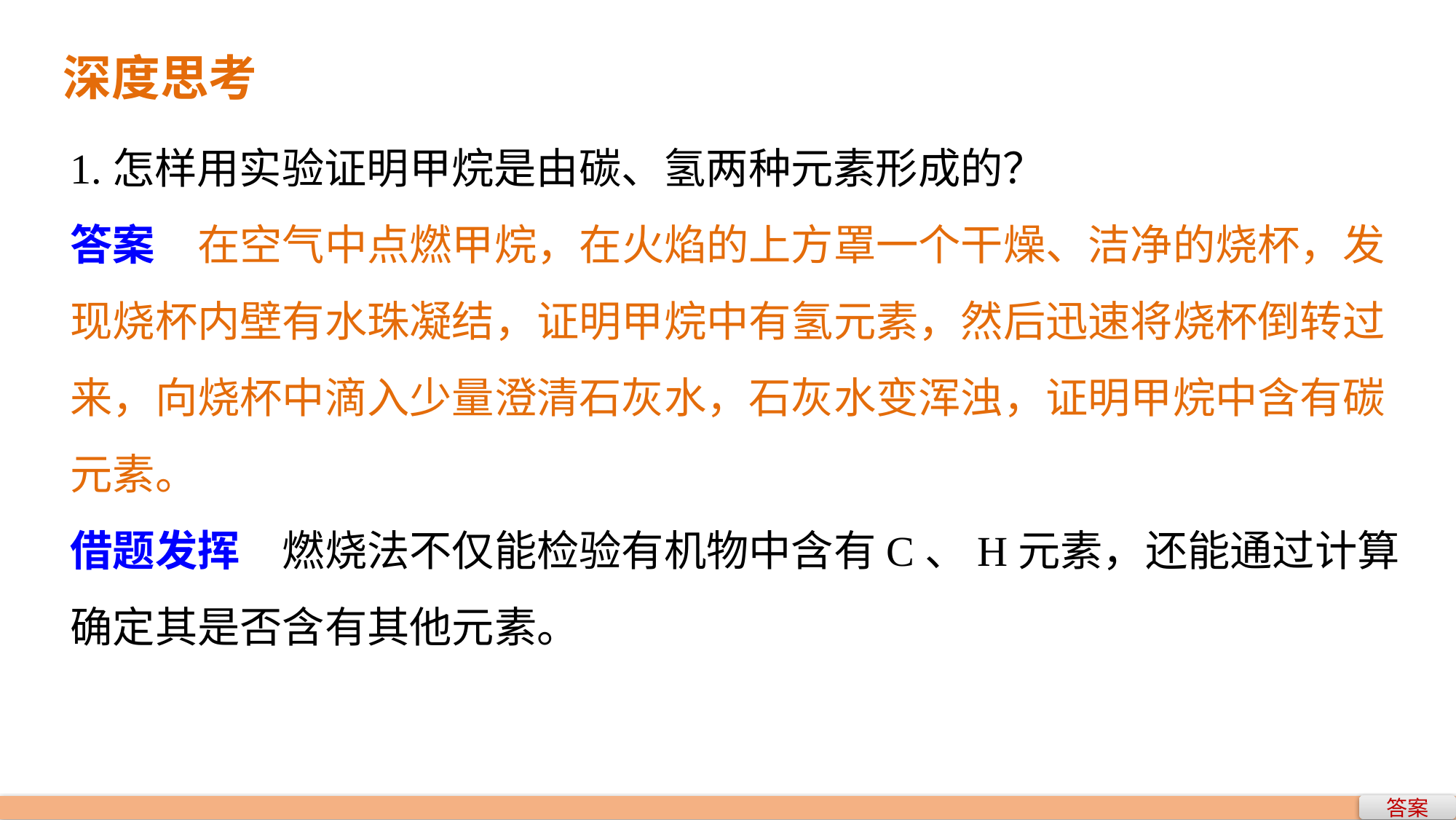

深度思考
1.怎样用实验证明甲烷是由碳、氢两种元素形成的？
答案　在空气中点燃甲烷，在火焰的上方罩一个干燥、洁净的烧杯，发现烧杯内壁有水珠凝结，证明甲烷中有氢元素，然后迅速将烧杯倒转过来，向烧杯中滴入少量澄清石灰水，石灰水变浑浊，证明甲烷中含有碳元素。
借题发挥　燃烧法不仅能检验有机物中含有C、H元素，还能通过计算确定其是否含有其他元素。
答案